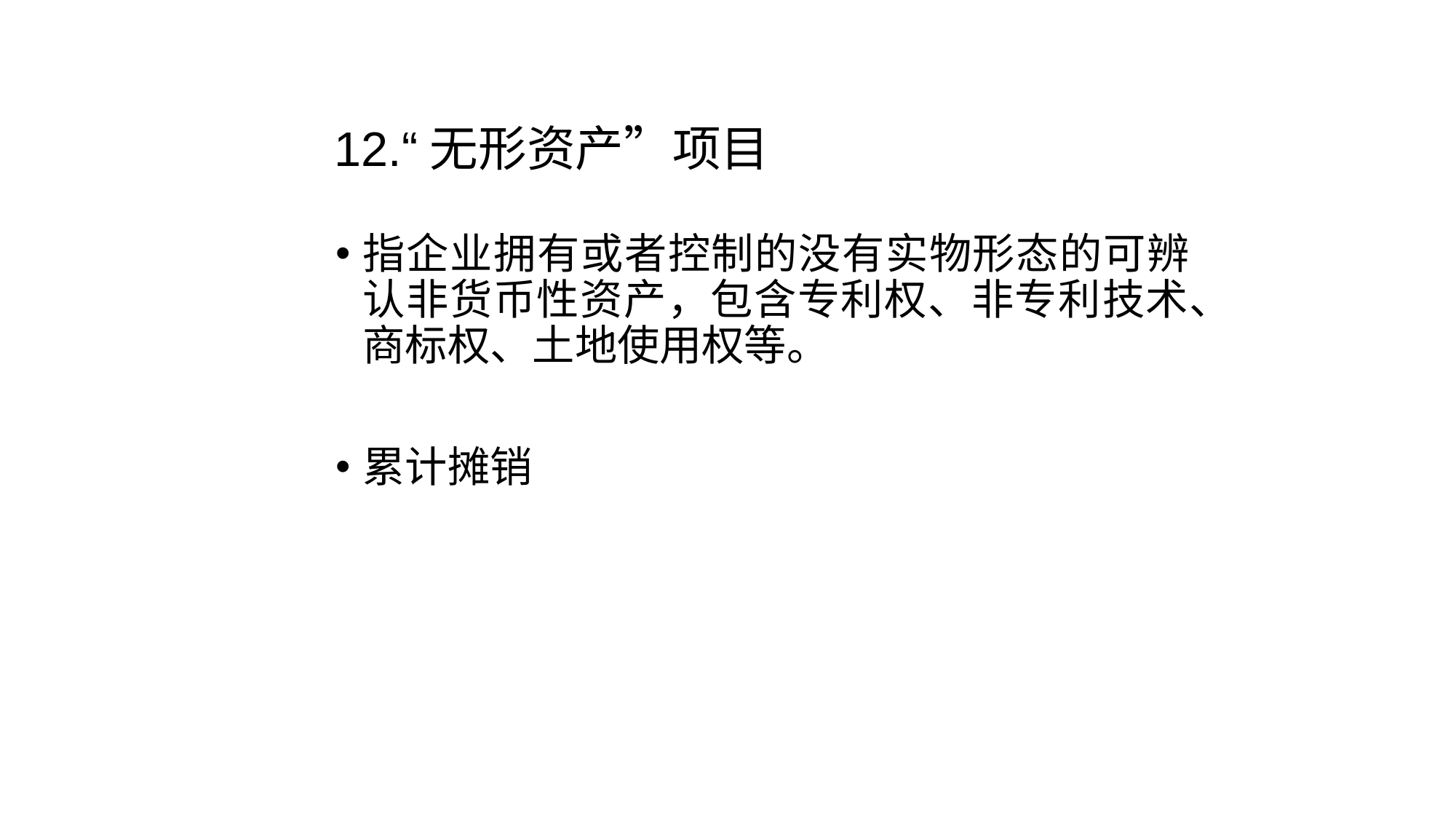

# 12.“无形资产”项目
指企业拥有或者控制的没有实物形态的可辨认非货币性资产，包含专利权、非专利技术、商标权、土地使用权等。

累计摊销